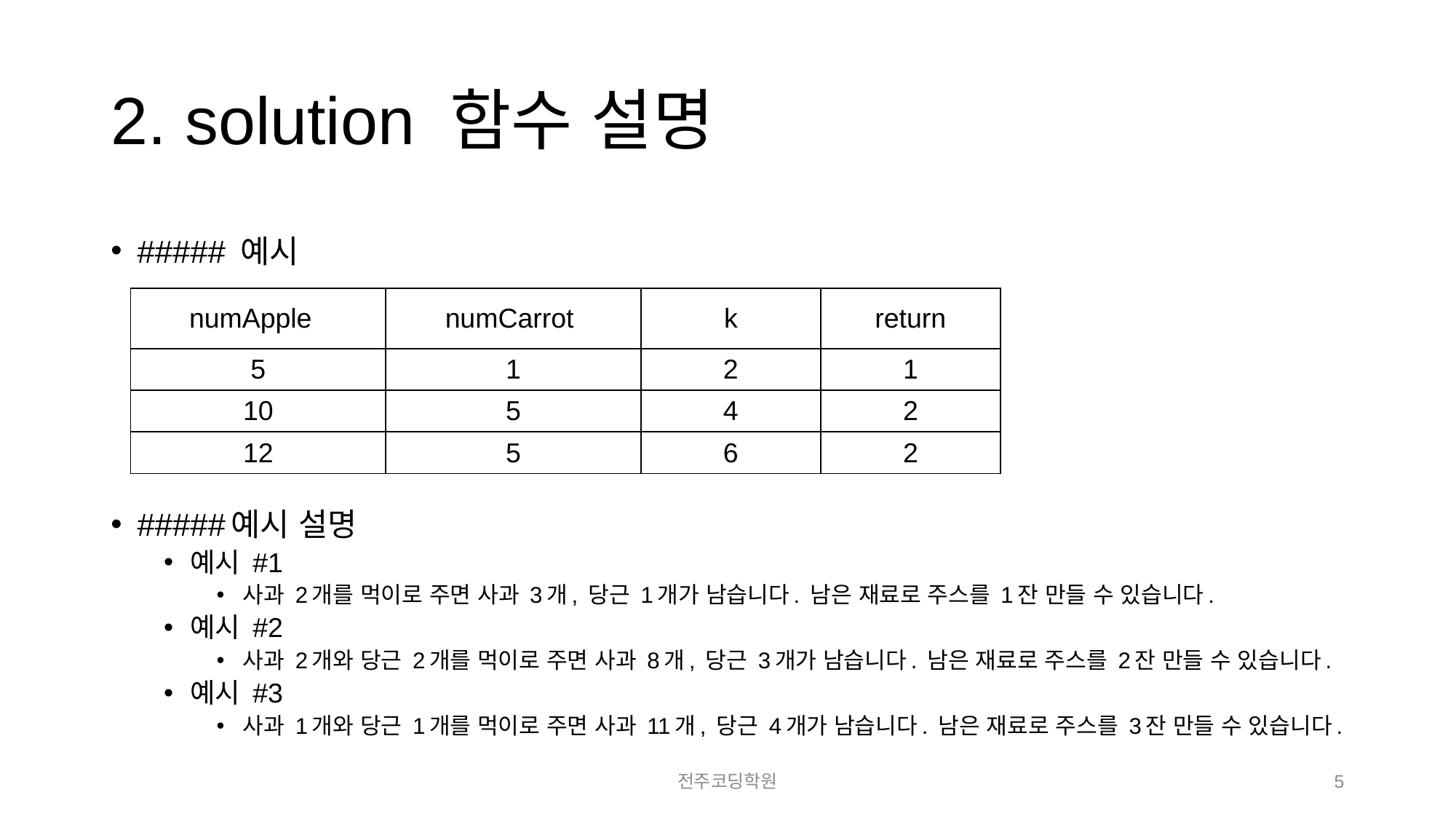

# 2. solution 함수 설명
##### 예시

#####예시 설명
예시 #1
사과 2개를 먹이로 주면 사과 3개, 당근 1개가 남습니다. 남은 재료로 주스를 1잔 만들 수 있습니다.
예시 #2
사과 2개와 당근 2개를 먹이로 주면 사과 8개, 당근 3개가 남습니다. 남은 재료로 주스를 2잔 만들 수 있습니다.
예시 #3
사과 1개와 당근 1개를 먹이로 주면 사과 11개, 당근 4개가 남습니다. 남은 재료로 주스를 3잔 만들 수 있습니다.

| numApple | numCarrot | k | return |
| --- | --- | --- | --- |
| 5 | 1 | 2 | 1 |
| 10 | 5 | 4 | 2 |
| 12 | 5 | 6 | 2 |
전주코딩학원
5